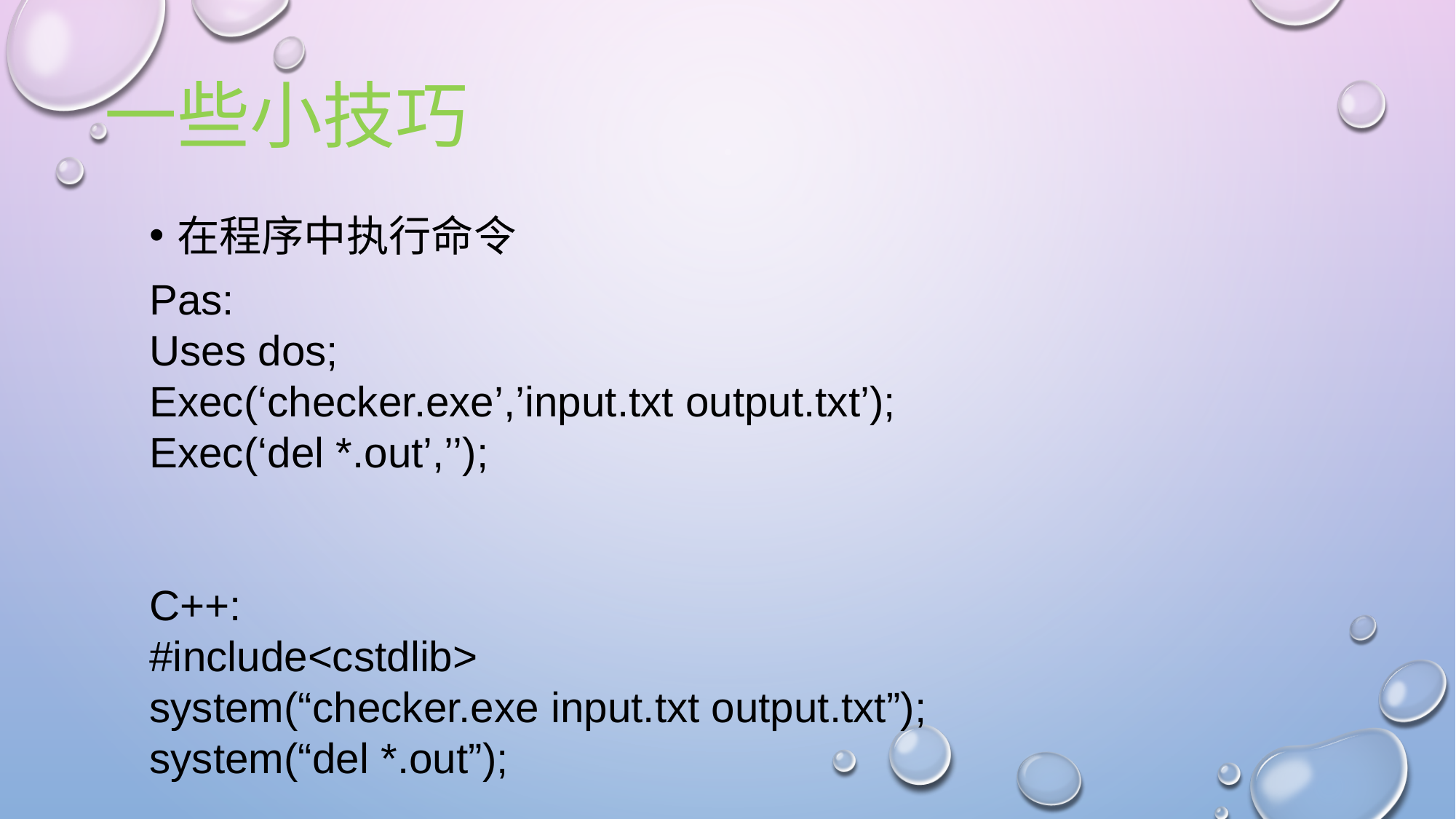

# 一些小技巧
在程序中执行命令
Pas:
Uses dos;
Exec(‘checker.exe’,’input.txt output.txt’);
Exec(‘del *.out’,’’);

C++:
#include<cstdlib>
system(“checker.exe input.txt output.txt”);
system(“del *.out”);